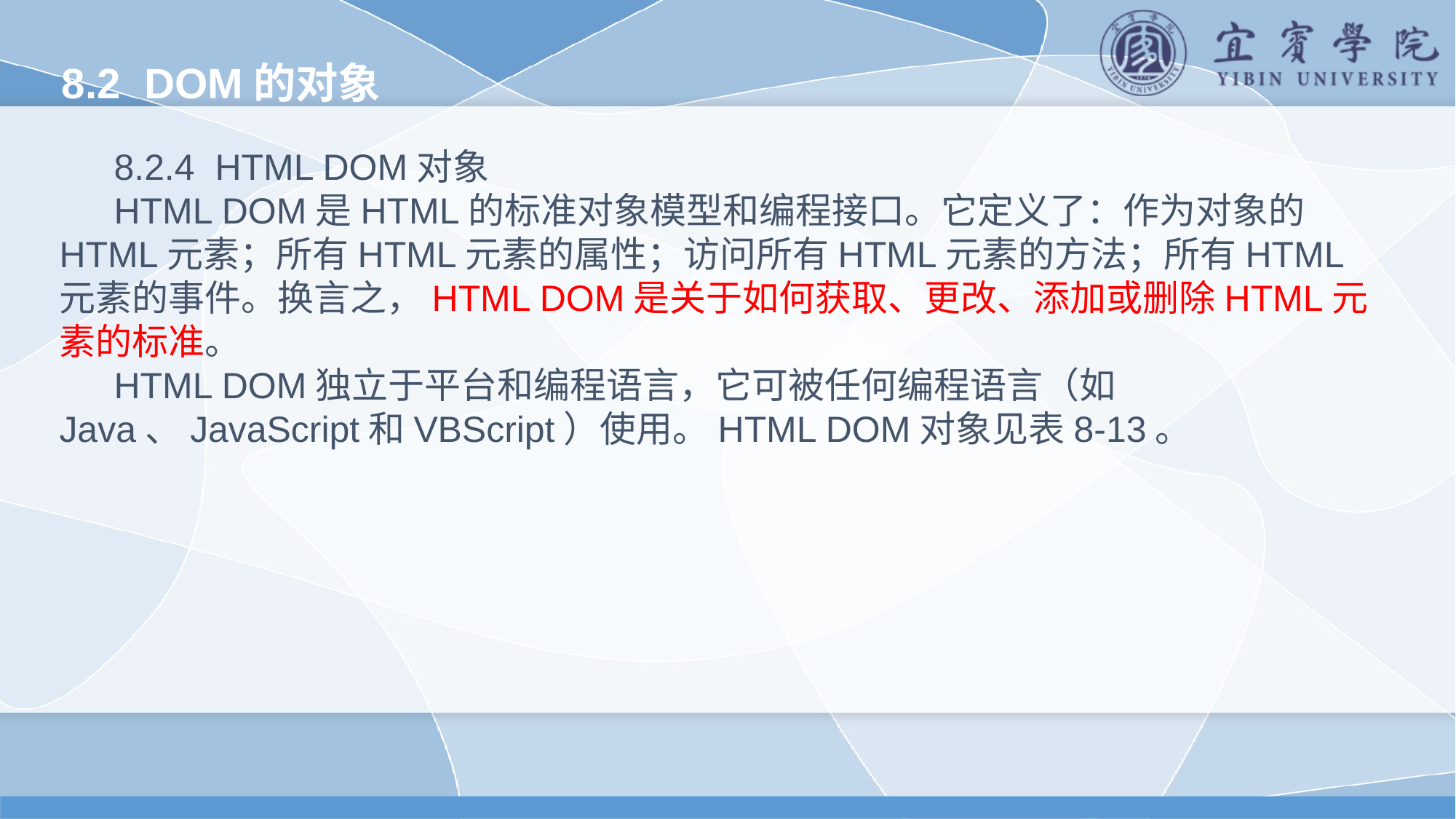

8.2  DOM的对象
8.2.4  HTML DOM对象
HTML DOM是HTML的标准对象模型和编程接口。它定义了：作为对象的HTML元素；所有HTML元素的属性；访问所有HTML元素的方法；所有HTML元素的事件。换言之，HTML DOM是关于如何获取、更改、添加或删除HTML元素的标准。
HTML DOM独立于平台和编程语言，它可被任何编程语言（如Java、JavaScript和VBScript）使用。HTML DOM对象见表8-13。